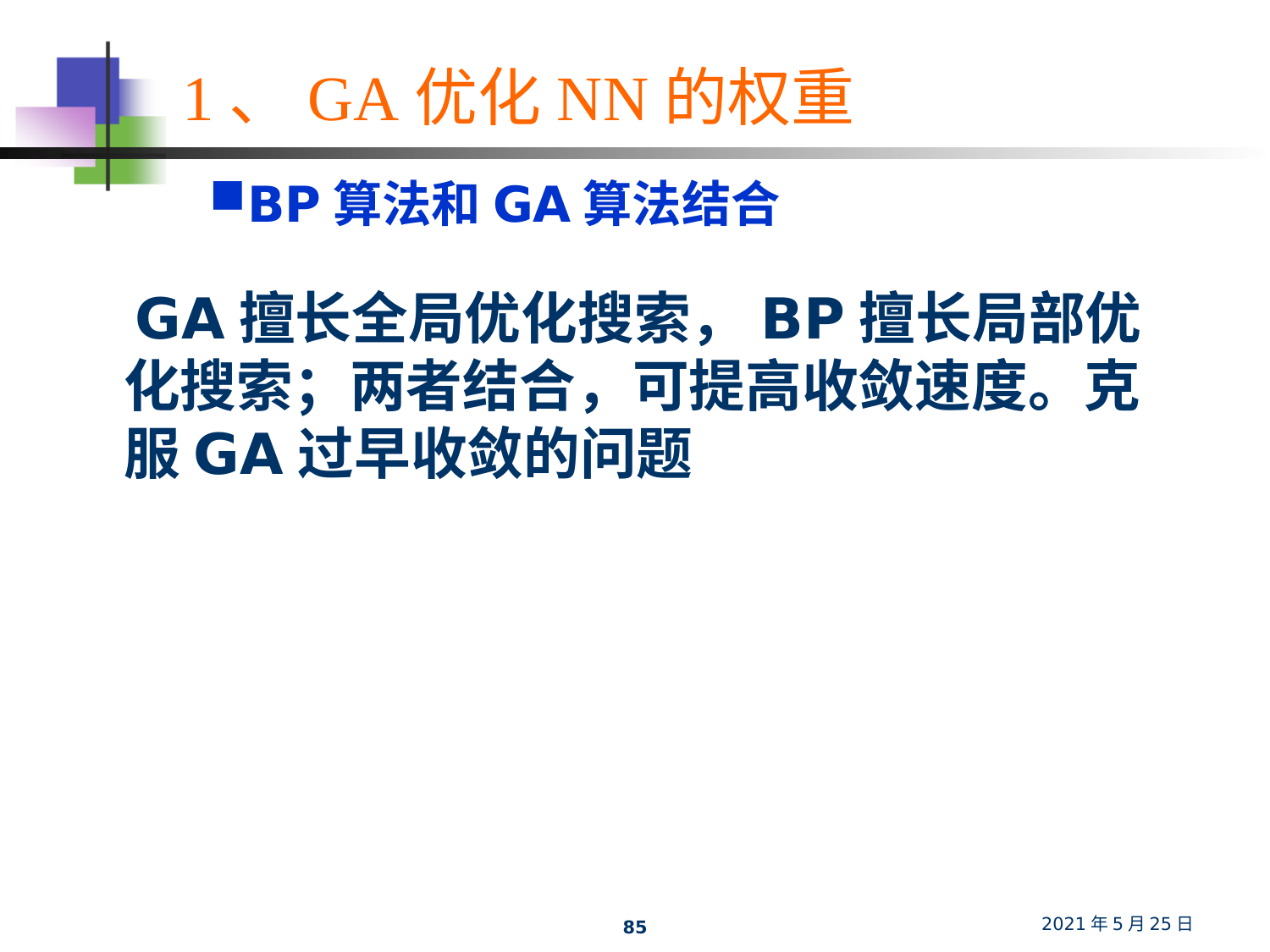

1、GA优化NN的权重
BP算法和GA算法结合

   GA擅长全局优化搜索，BP擅长局部优化搜索；两者结合，可提高收敛速度。克服GA过早收敛的问题

# 2021年5月25日
85